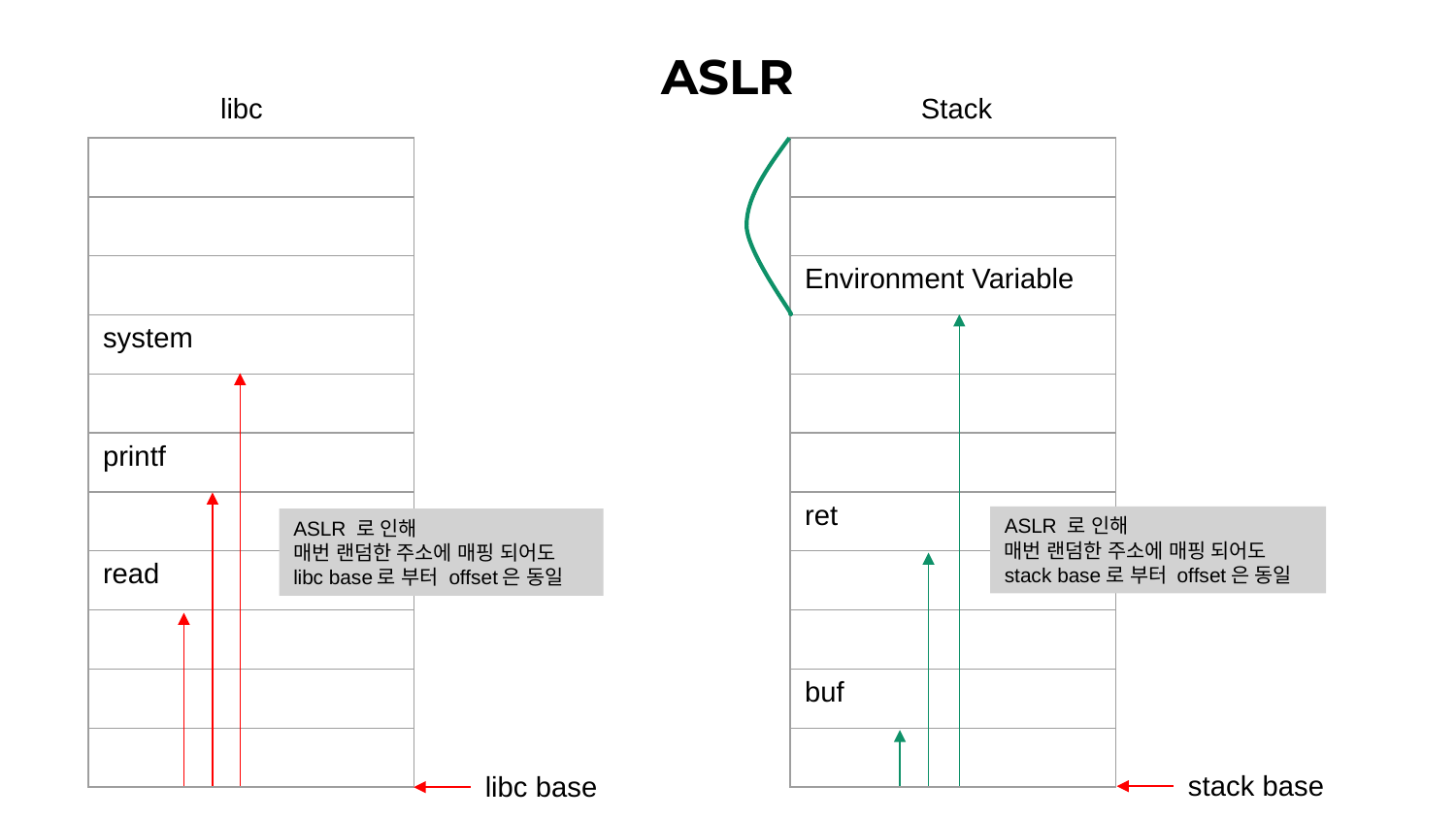

# ASLR
libc
Stack
|  |
| --- |
|  |
|  |
| system |
|  |
| printf |
|  |
| read |
|  |
|  |
|  |
|  |
| --- |
|  |
| Environment Variable |
|  |
|  |
|  |
| ret |
|  |
|  |
| buf |
|  |

ASLR 로 인해
매번 랜덤한 주소에 매핑 되어도 stack base로 부터 offset은 동일
ASLR 로 인해
매번 랜덤한 주소에 매핑 되어도   libc base로 부터 offset은 동일
stack base
libc base